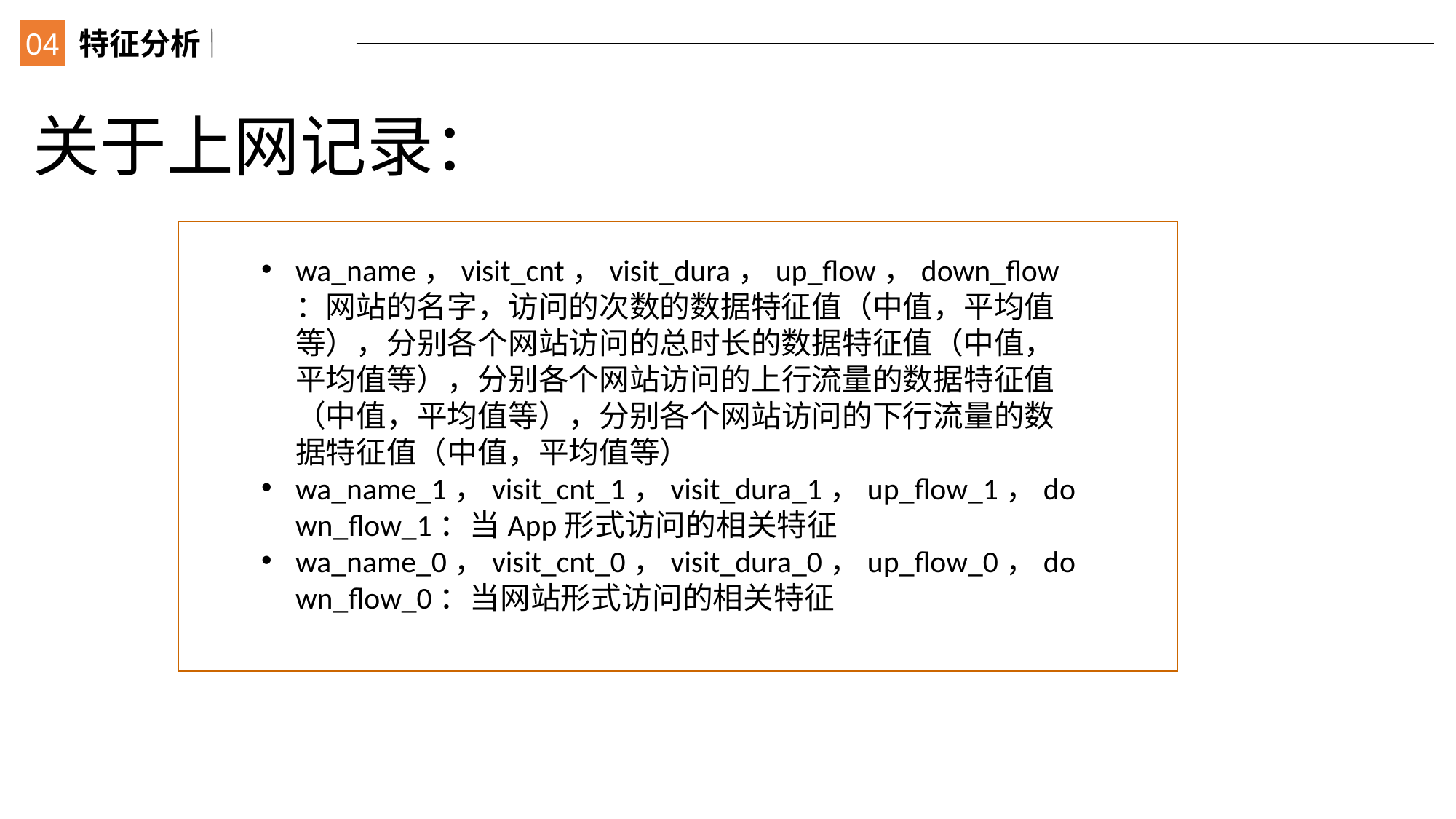

04
特征分析

关于上网记录：

wa_name，visit_cnt，visit_dura，up_flow，down_flow：网站的名字，访问的次数的数据特征值（中值，平均值等），分别各个网站访问的总时长的数据特征值（中值，平均值等），分别各个网站访问的上行流量的数据特征值（中值，平均值等），分别各个网站访问的下行流量的数据特征值（中值，平均值等）
wa_name_1，visit_cnt_1，visit_dura_1，up_flow_1，down_flow_1：当App形式访问的相关特征
wa_name_0，visit_cnt_0，visit_dura_0，up_flow_0，down_flow_0：当网站形式访问的相关特征